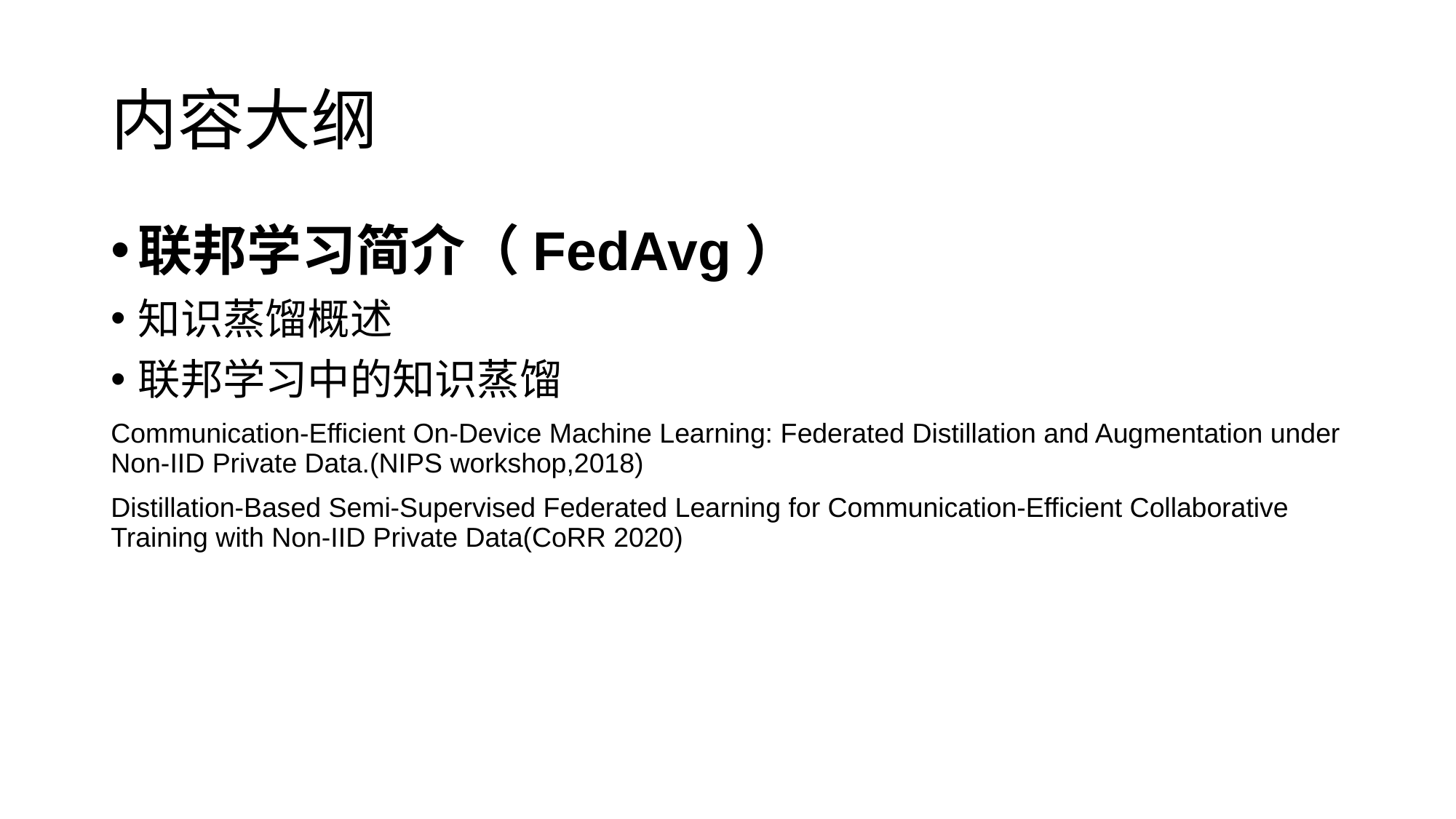

# 内容大纲
联邦学习简介（FedAvg）
知识蒸馏概述
联邦学习中的知识蒸馏
Communication-Efficient On-Device Machine Learning: Federated Distillation and Augmentation under Non-IID Private Data.(NIPS workshop,2018)
Distillation-Based Semi-Supervised Federated Learning for Communication-Efficient Collaborative Training with Non-IID Private Data(CoRR 2020)